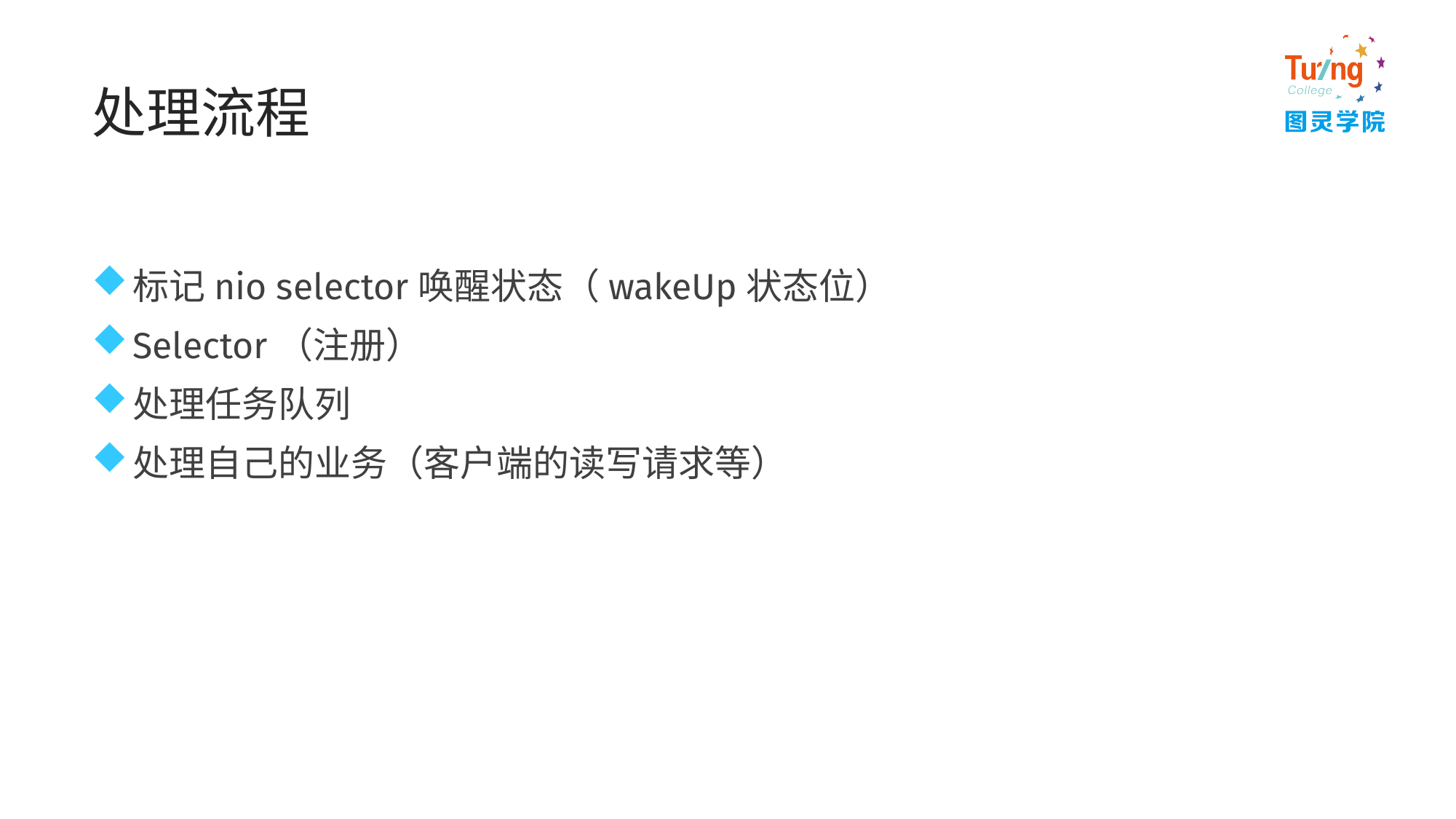

# 处理流程
标记nio selector唤醒状态（wakeUp状态位）
Selector（注册）
处理任务队列
处理自己的业务（客户端的读写请求等）